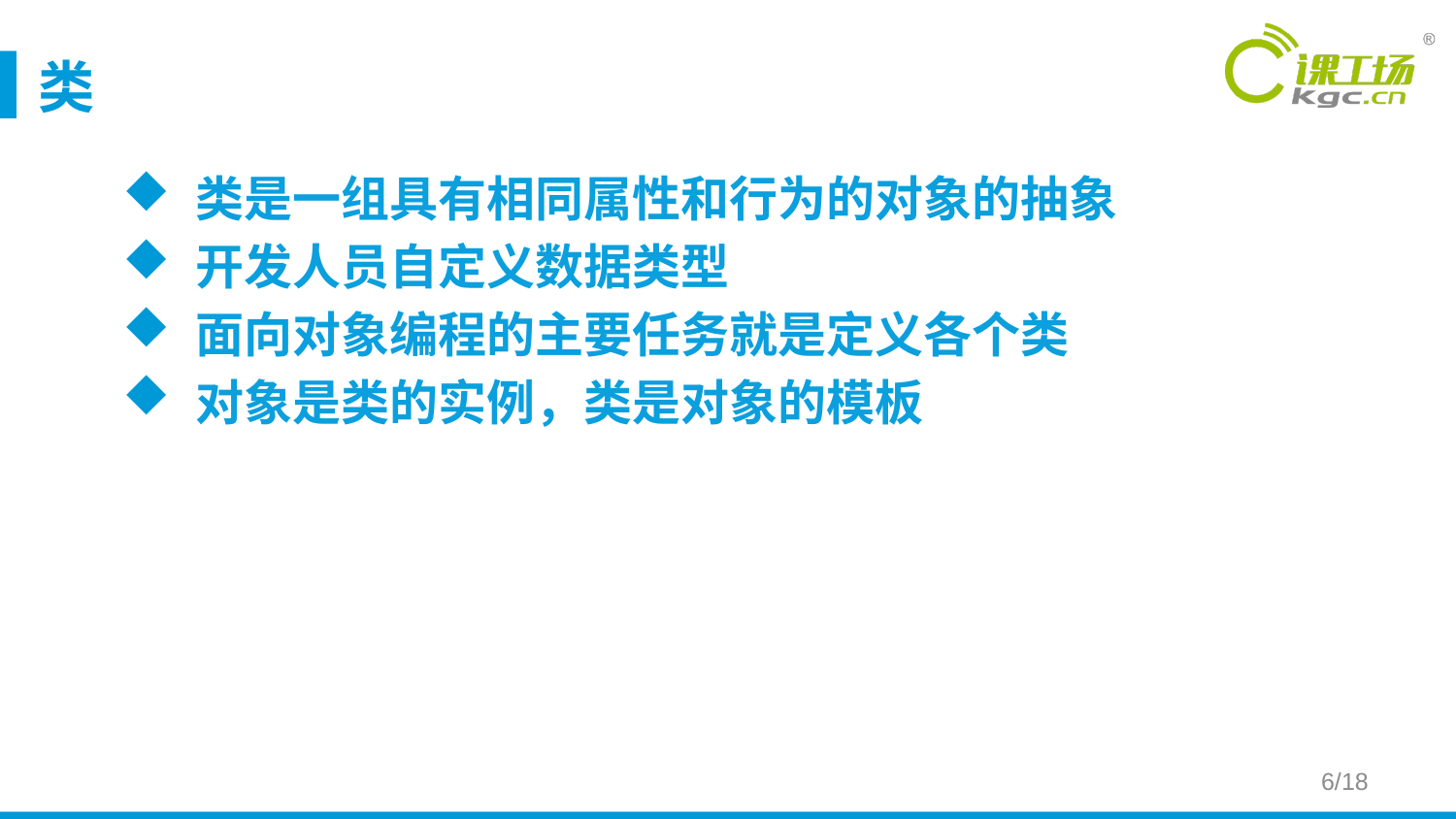

# 类
类是一组具有相同属性和行为的对象的抽象
开发人员自定义数据类型
面向对象编程的主要任务就是定义各个类
对象是类的实例，类是对象的模板

6/18